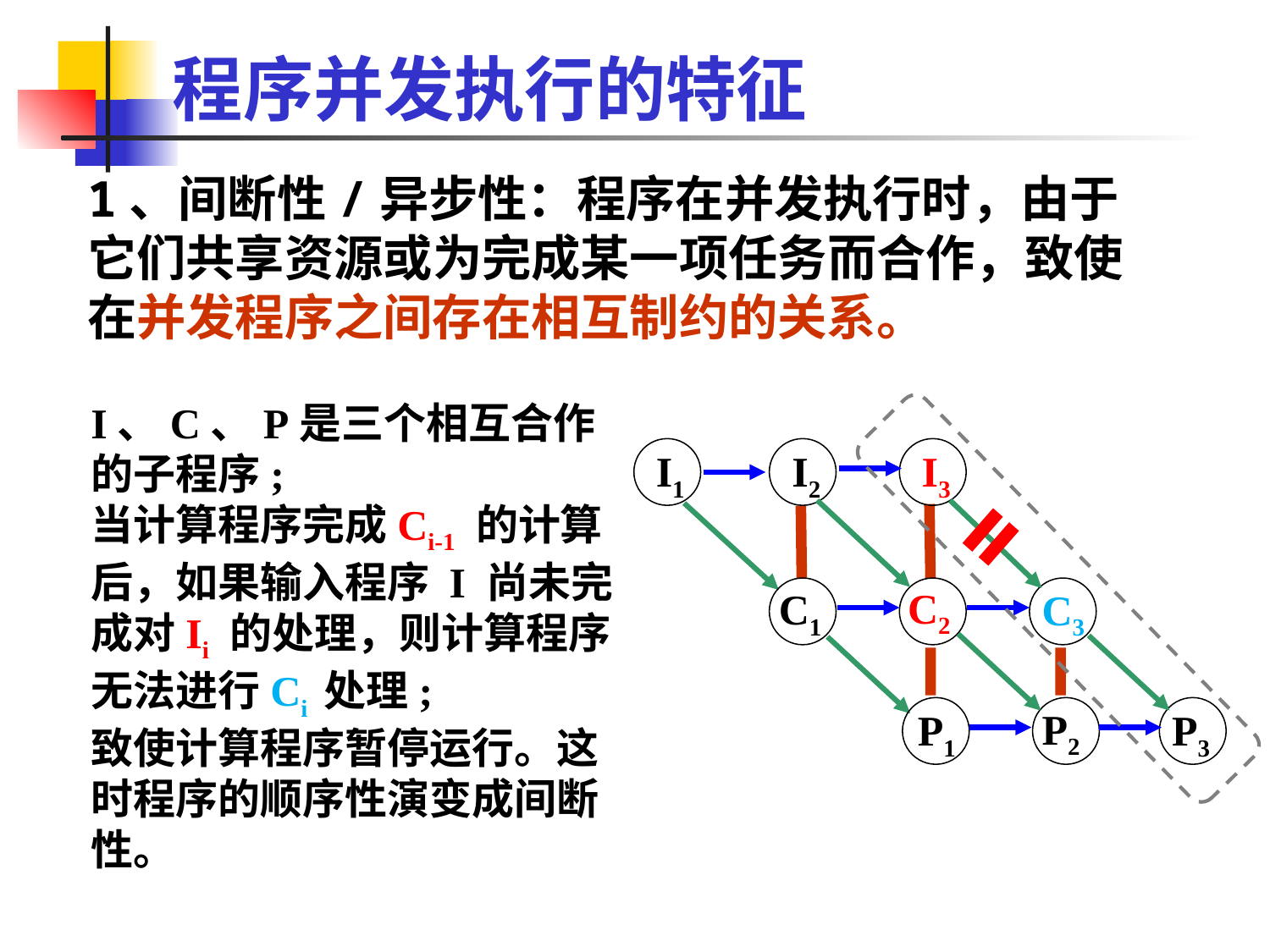

# 程序并发执行的特征
1、间断性/异步性：程序在并发执行时，由于它们共享资源或为完成某一项任务而合作，致使在并发程序之间存在相互制约的关系。
I、C、P是三个相互合作的子程序;
当计算程序完成Ci-1 的计算后，如果输入程序 I 尚未完成对Ii 的处理，则计算程序无法进行Ci 处理;
致使计算程序暂停运行。这时程序的顺序性演变成间断性。

I1

I2

I3

C2

C1

C3

P2

P1
P3